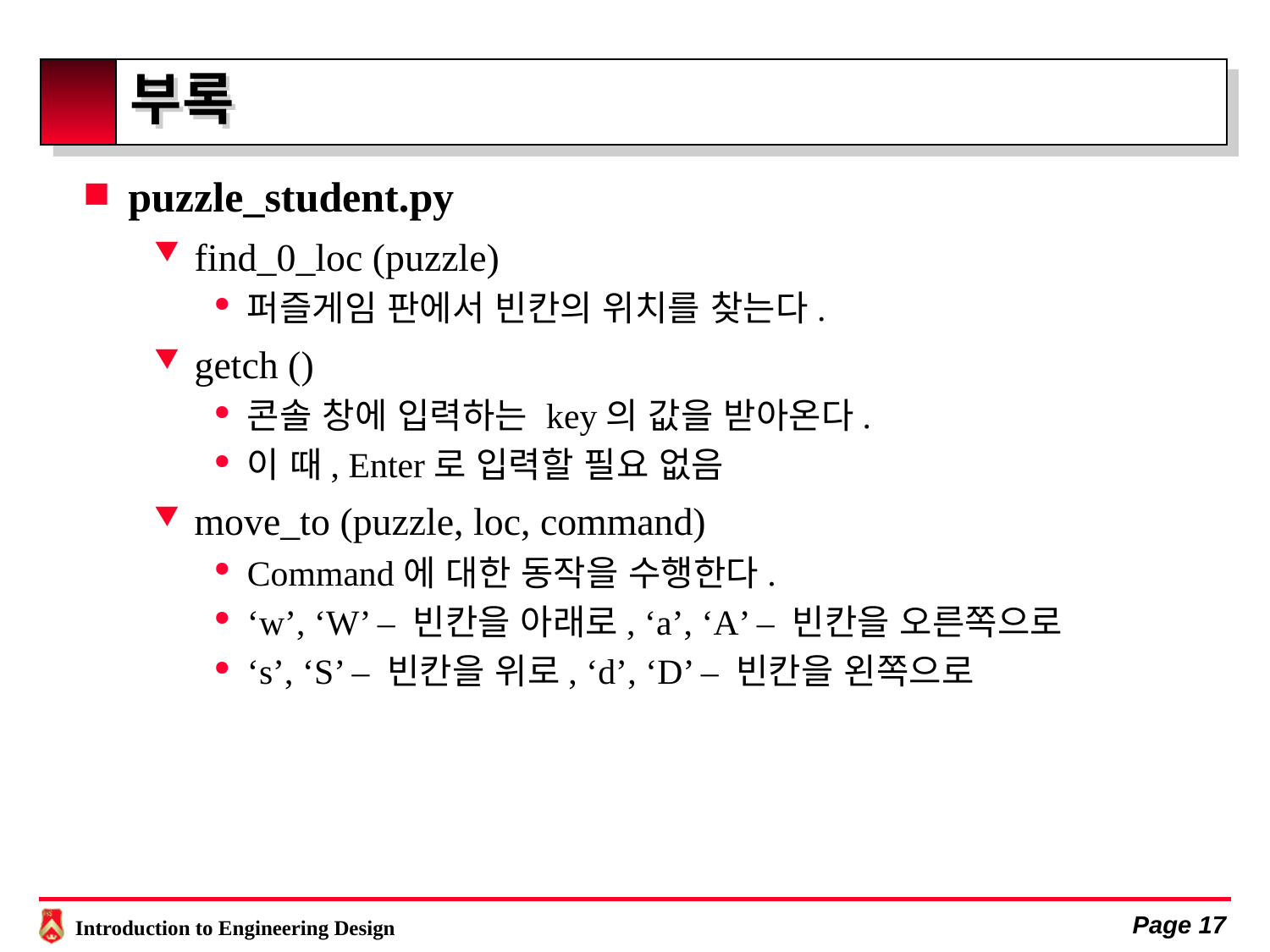

# 부록
puzzle_student.py
find_0_loc (puzzle)
퍼즐게임 판에서 빈칸의 위치를 찾는다.
getch ()
콘솔 창에 입력하는 key의 값을 받아온다.
이 때, Enter로 입력할 필요 없음
move_to (puzzle, loc, command)
Command에 대한 동작을 수행한다.
‘w’, ‘W’ – 빈칸을 아래로, ‘a’, ‘A’ – 빈칸을 오른쪽으로
‘s’, ‘S’ – 빈칸을 위로, ‘d’, ‘D’ – 빈칸을 왼쪽으로

  Page 17